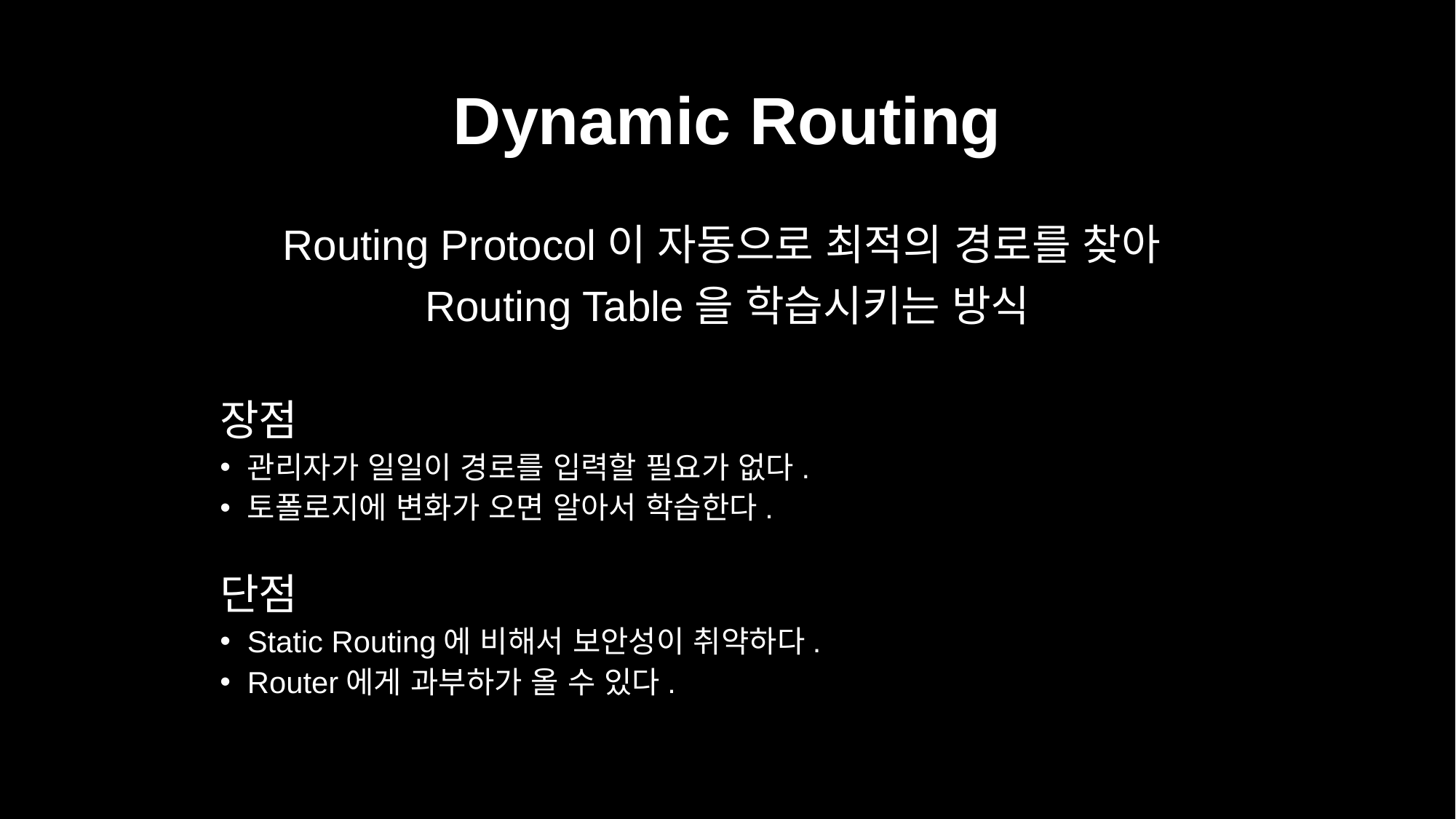

# Dynamic Routing
Routing Protocol이 자동으로 최적의 경로를 찾아
Routing Table을 학습시키는 방식

장점
관리자가 일일이 경로를 입력할 필요가 없다.
토폴로지에 변화가 오면 알아서 학습한다.

단점
Static Routing에 비해서 보안성이 취약하다.
Router에게 과부하가 올 수 있다.